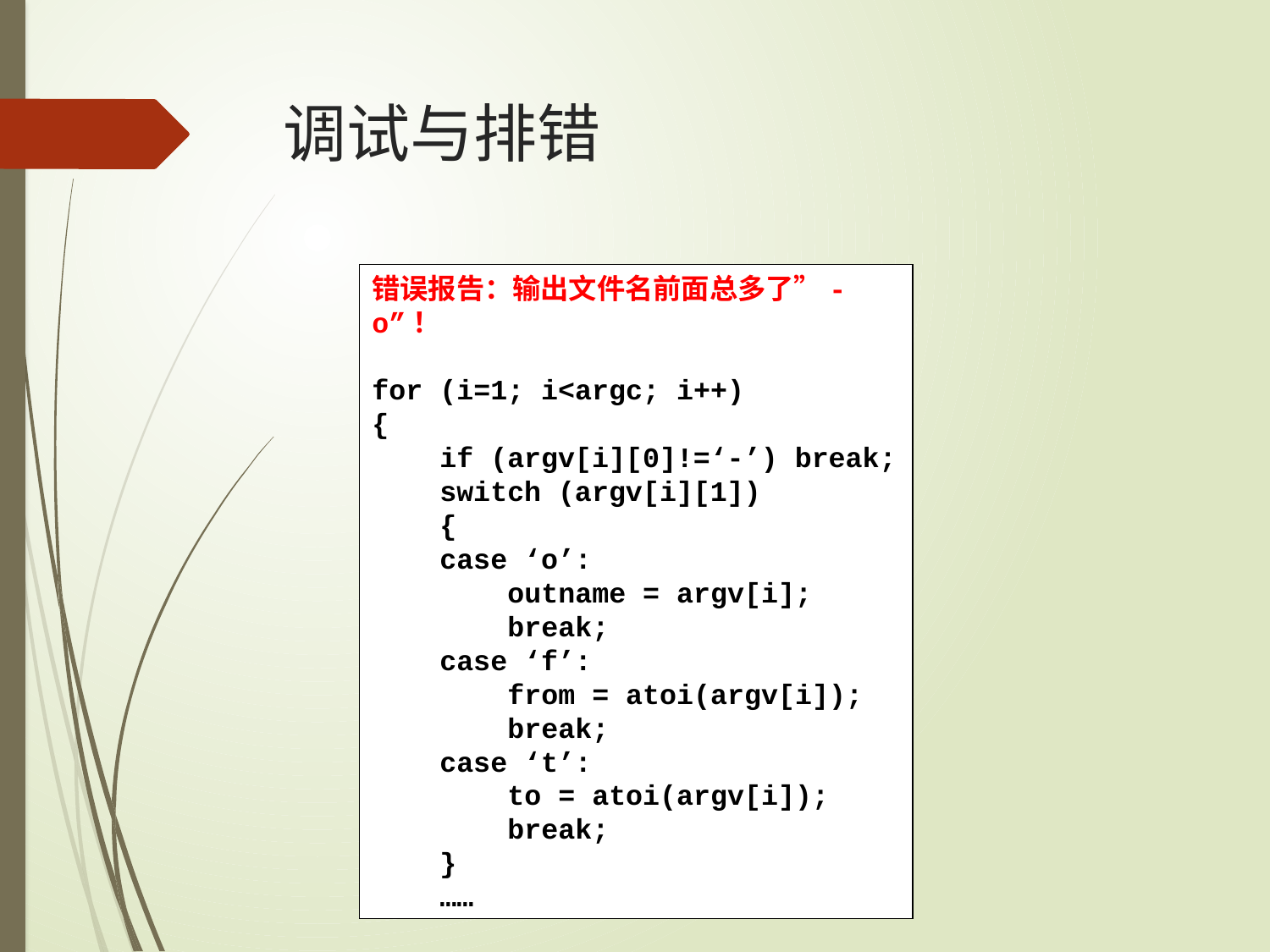

# 调试与排错
错误报告：输出文件名前面总多了”-o”！

for (i=1; i<argc; i++)
{
    if (argv[i][0]!=‘-’) break;
    switch (argv[i][1])
    {
    case ‘o’:
        outname = argv[i];
        break;
    case ‘f’:
        from = atoi(argv[i]);
        break;
    case ‘t’:
        to = atoi(argv[i]);
        break;
    }
    ……